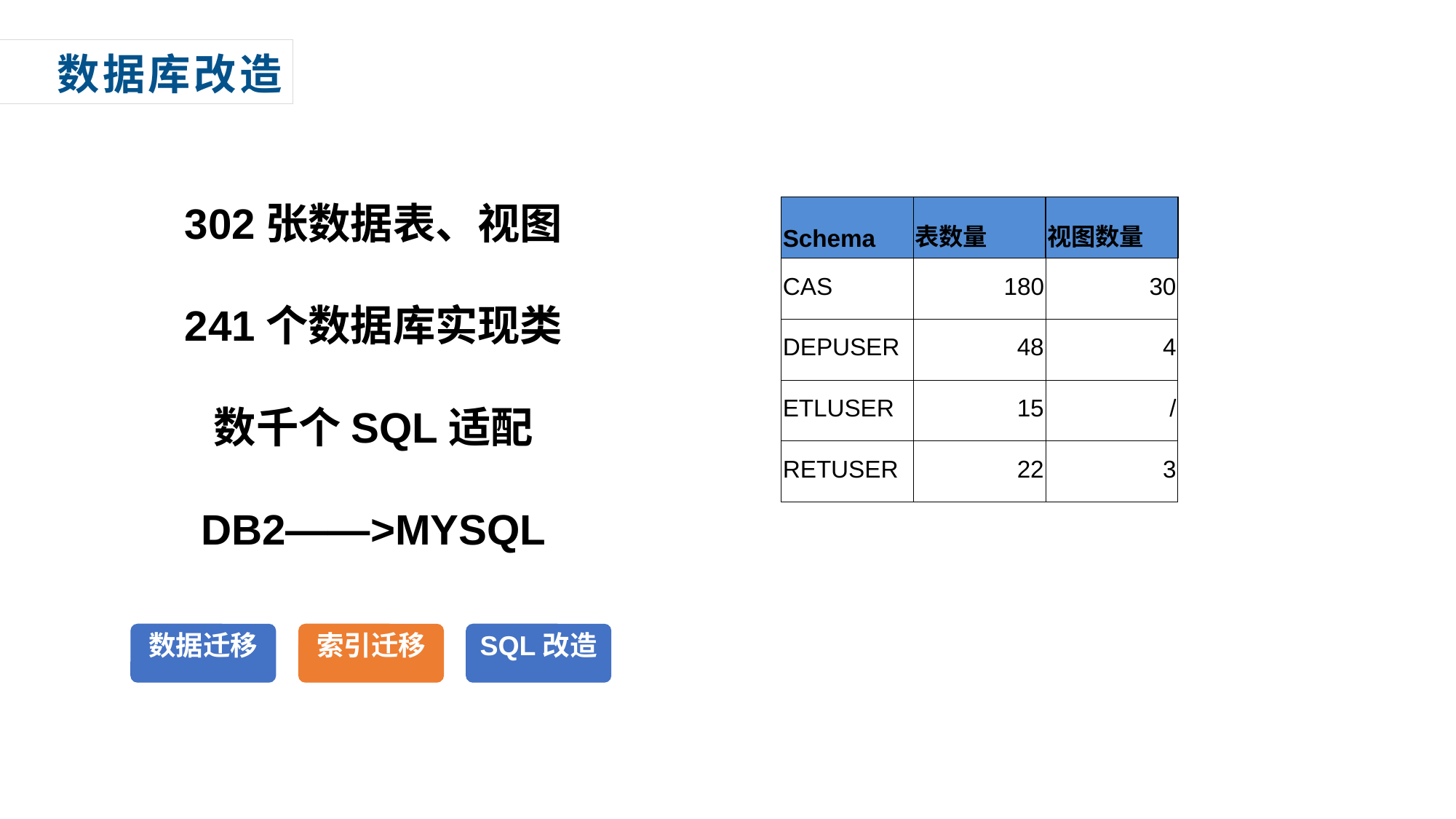

数据库改造
302张数据表、视图

241个数据库实现类

数千个SQL适配

DB2——>MYSQL

| Schema | 表数量 | 视图数量 |
| --- | --- | --- |
| CAS | 180 | 30 |
| DEPUSER | 48 | 4 |
| ETLUSER | 15 | / |
| RETUSER | 22 | 3 |

数据迁移
索引迁移
SQL改造